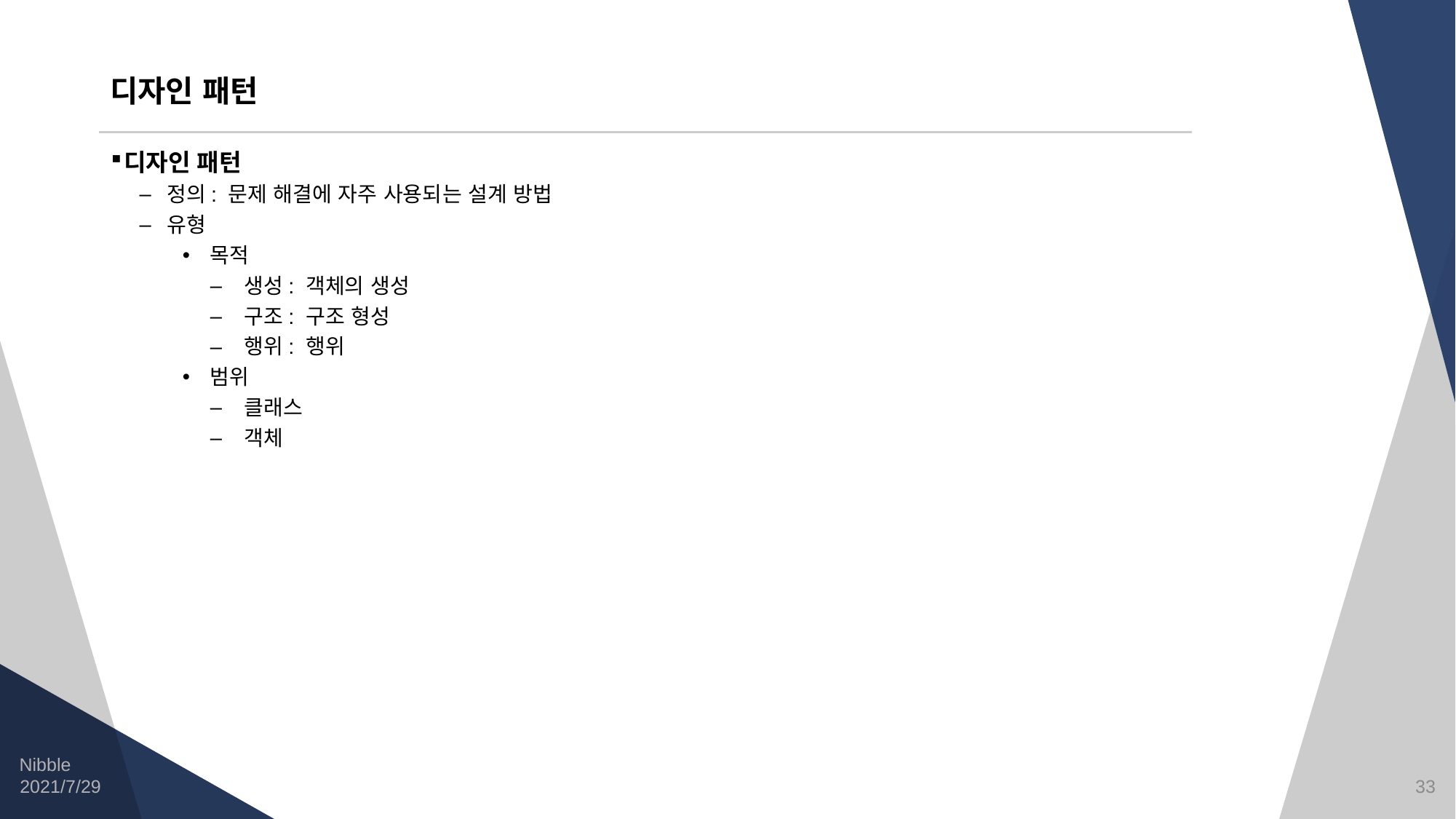

# 디자인 패턴

디자인 패턴
정의: 문제 해결에 자주 사용되는 설계 방법
유형
목적
생성: 객체의 생성
구조: 구조 형성
행위: 행위
범위
클래스
객체

Nibble
2021/7/29
33